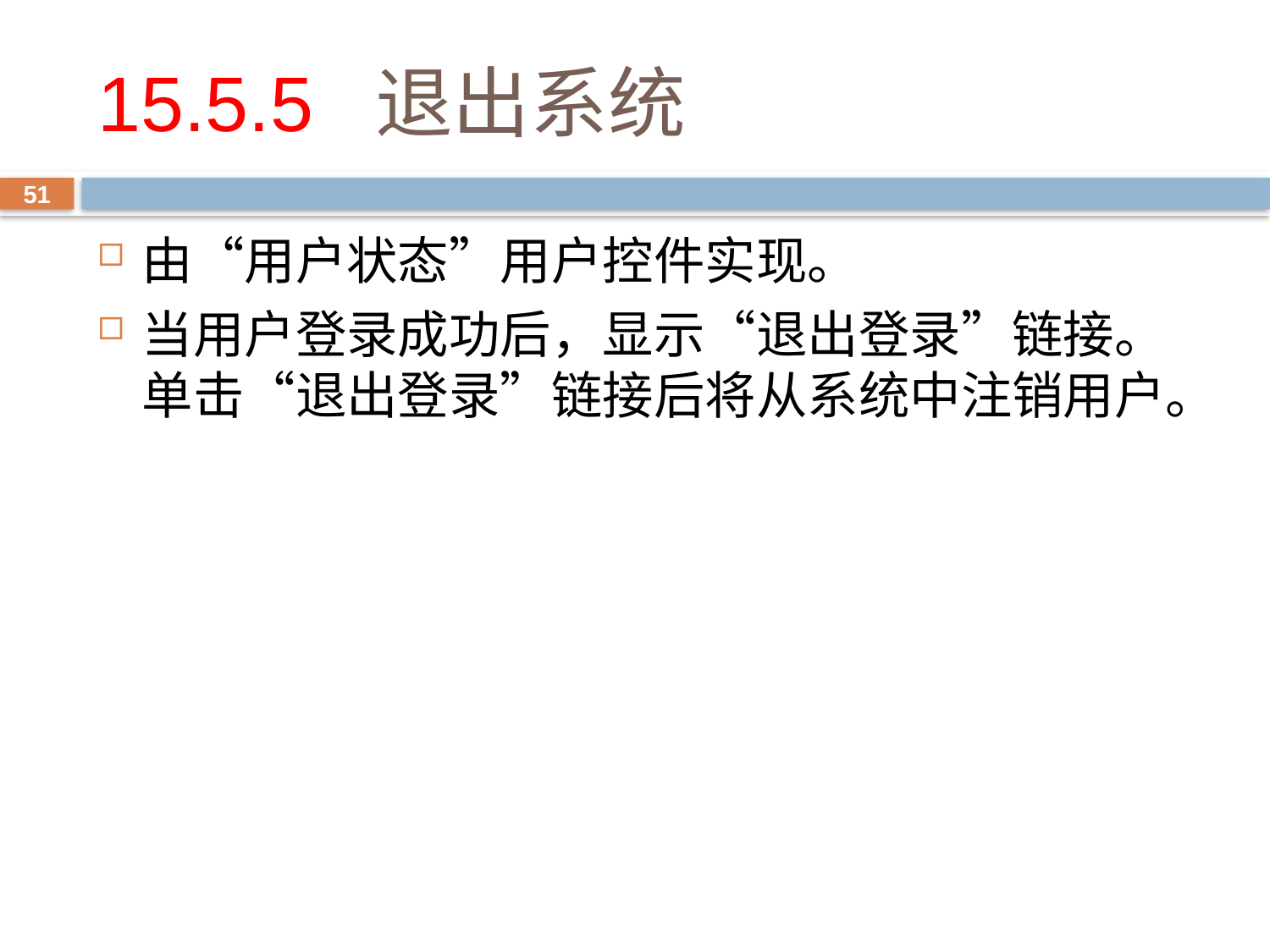

# 15.5.5  退出系统
51
由“用户状态”用户控件实现。
当用户登录成功后，显示“退出登录”链接。单击“退出登录”链接后将从系统中注销用户。